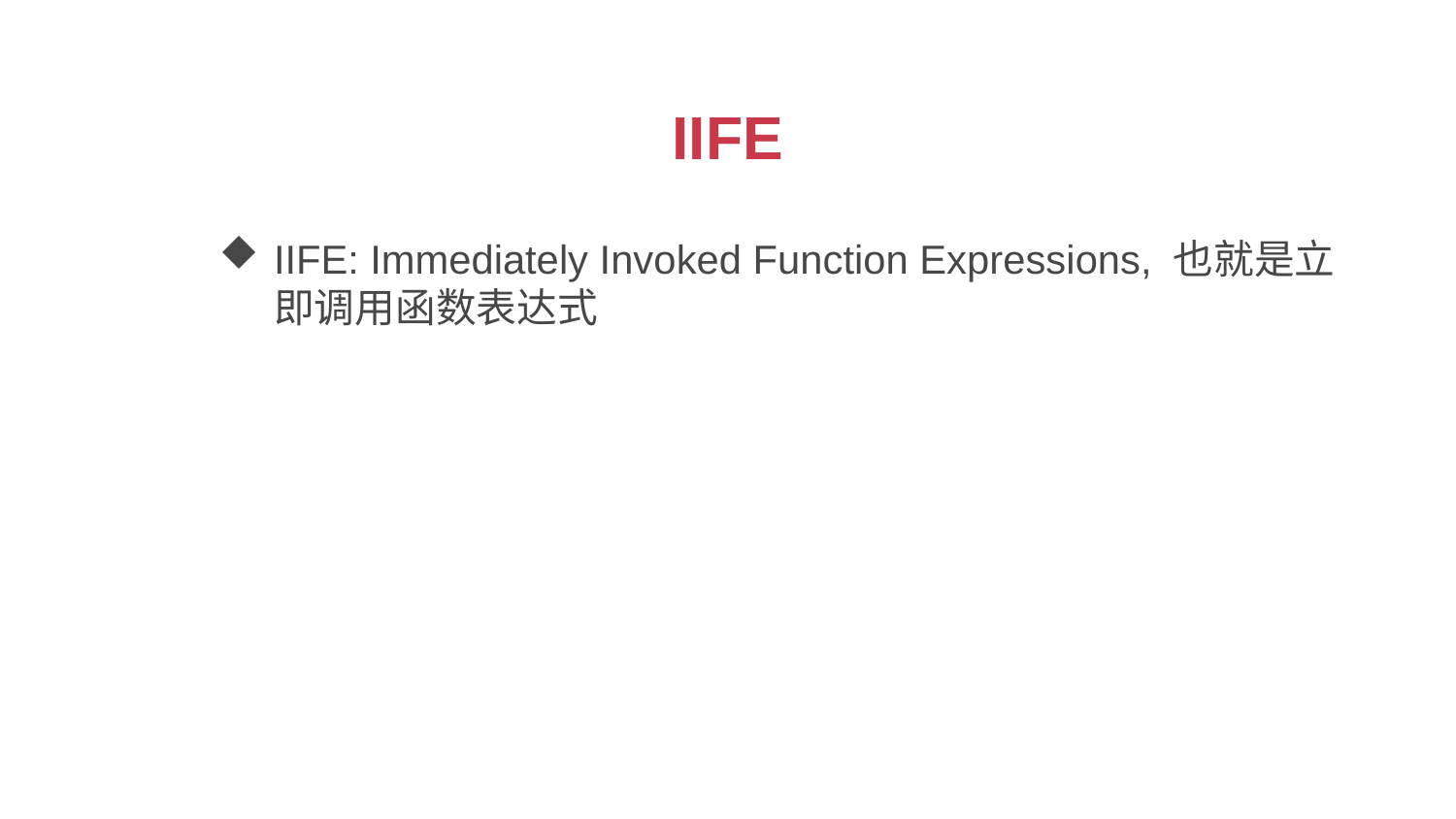

IIFE
IIFE: Immediately Invoked Function Expressions, 也就是立即调用函数表达式